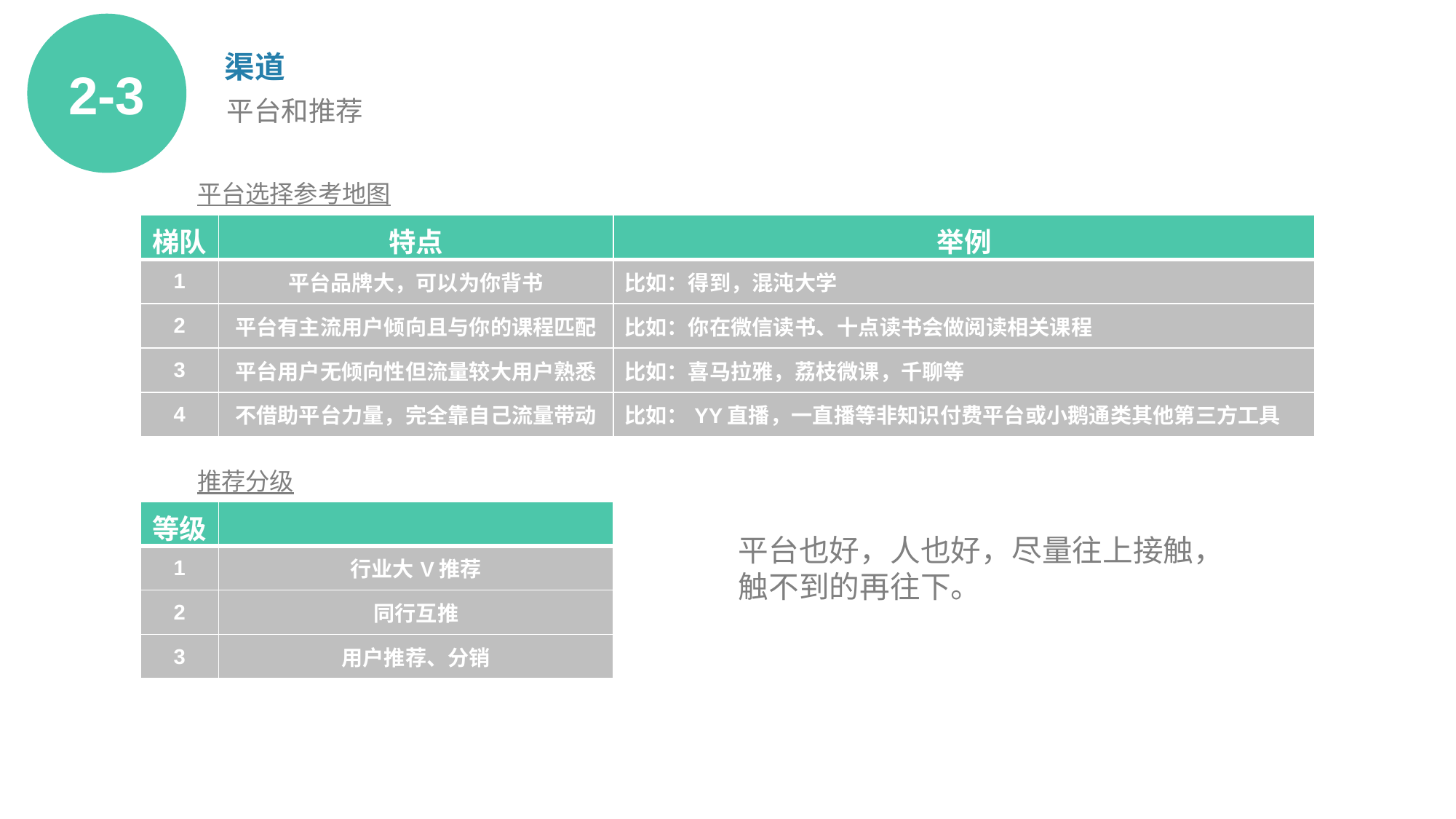

2-3
渠道
平台和推荐
平台选择参考地图
| 梯队 | 特点 | 举例 |
| --- | --- | --- |
| 1 | 平台品牌大，可以为你背书 | 比如：得到，混沌大学 |
| 2 | 平台有主流用户倾向且与你的课程匹配 | 比如：你在微信读书、十点读书会做阅读相关课程 |
| 3 | 平台用户无倾向性但流量较大用户熟悉 | 比如：喜马拉雅，荔枝微课，千聊等 |
| 4 | 不借助平台力量，完全靠自己流量带动 | 比如：YY直播，一直播等非知识付费平台或小鹅通类其他第三方工具 |
推荐分级
| 等级 |  |
| --- | --- |
| 1 | 行业大V推荐 |
| 2 | 同行互推 |
| 3 | 用户推荐、分销 |
平台也好，人也好，尽量往上接触，触不到的再往下。